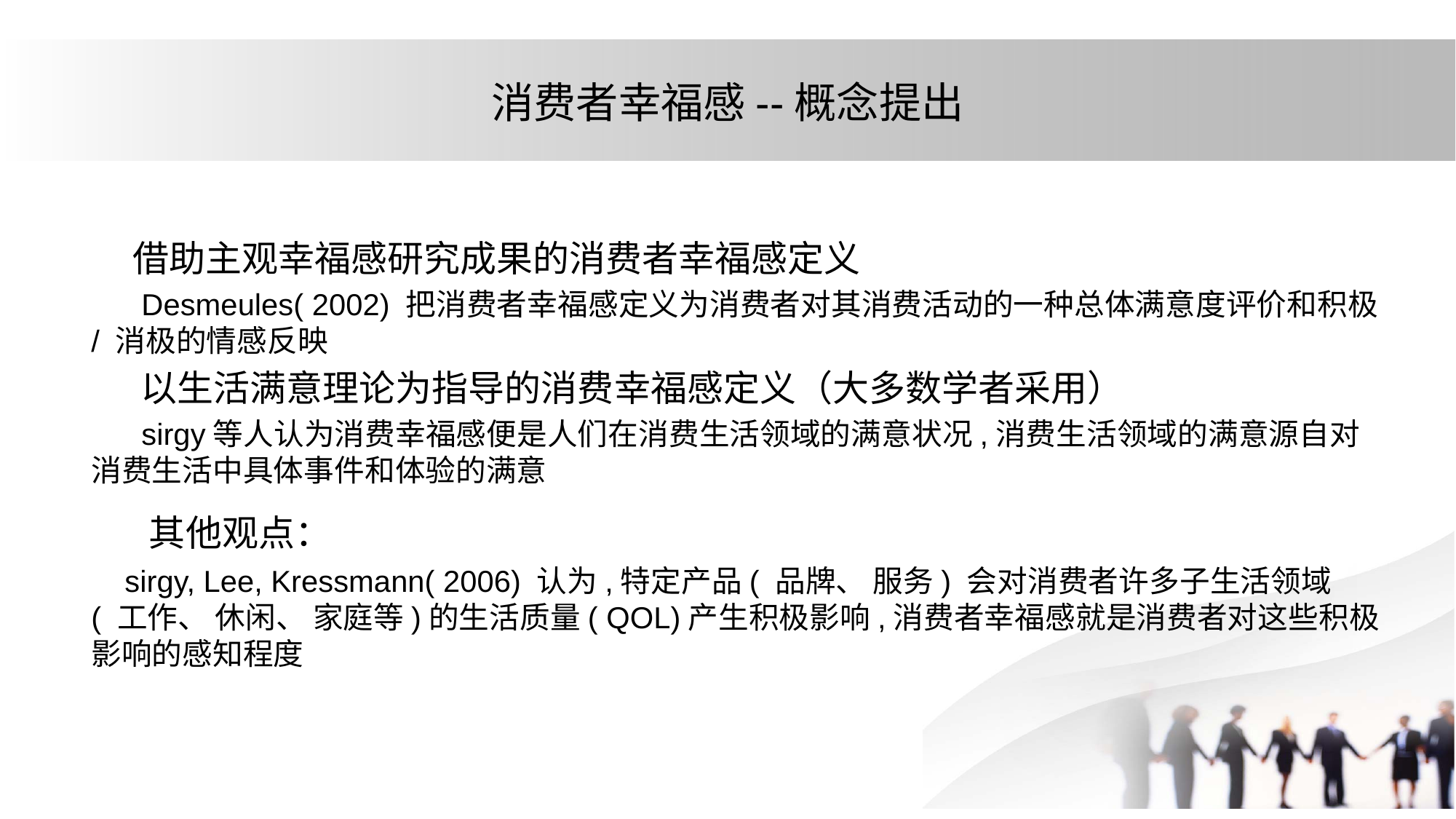

# 消费者幸福感--概念提出

    借助主观幸福感研究成果的消费者幸福感定义
      Desmeules( 2002) 把消费者幸福感定义为消费者对其消费活动的一种总体满意度评价和积极 / 消极的情感反映
     以生活满意理论为指导的消费幸福感定义（大多数学者采用）
      sirgy等人认为消费幸福感便是人们在消费生活领域的满意状况,消费生活领域的满意源自对消费生活中具体事件和体验的满意
      其他观点：
    sirgy, Lee, Kressmann( 2006) 认为,特定产品( 品牌、 服务) 会对消费者许多子生活领域( 工作、 休闲、 家庭等)的生活质量( QOL)产生积极影响,消费者幸福感就是消费者对这些积极影响的感知程度